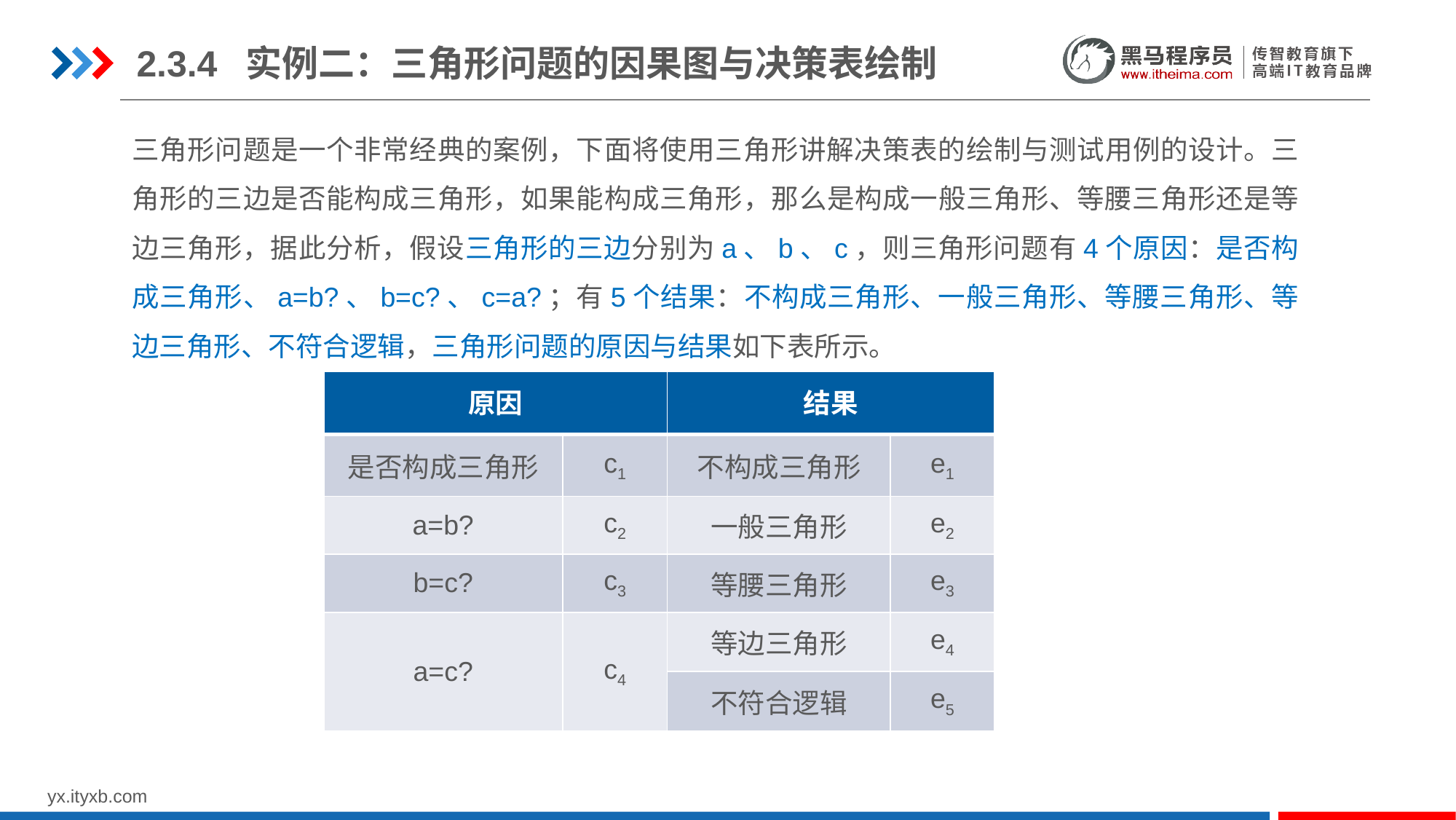

2.3.4	实例二：三角形问题的因果图与决策表绘制
三角形问题是一个非常经典的案例，下面将使用三角形讲解决策表的绘制与测试用例的设计。三角形的三边是否能构成三角形，如果能构成三角形，那么是构成一般三角形、等腰三角形还是等边三角形，据此分析，假设三角形的三边分别为a、b、c，则三角形问题有4个原因：是否构成三角形、a=b?、b=c?、c=a?；有5个结果：不构成三角形、一般三角形、等腰三角形、等边三角形、不符合逻辑，三角形问题的原因与结果如下表所示。
| 原因 |  | 结果 |  |
| --- | --- | --- | --- |
| 是否构成三角形 | c1 | 不构成三角形 | e1 |
| a=b? | c2 | 一般三角形 | e2 |
| b=c? | c3 | 等腰三角形 | e3 |
| a=c? | c4 | 等边三角形 | e4 |
|  |  | 不符合逻辑 | e5 |